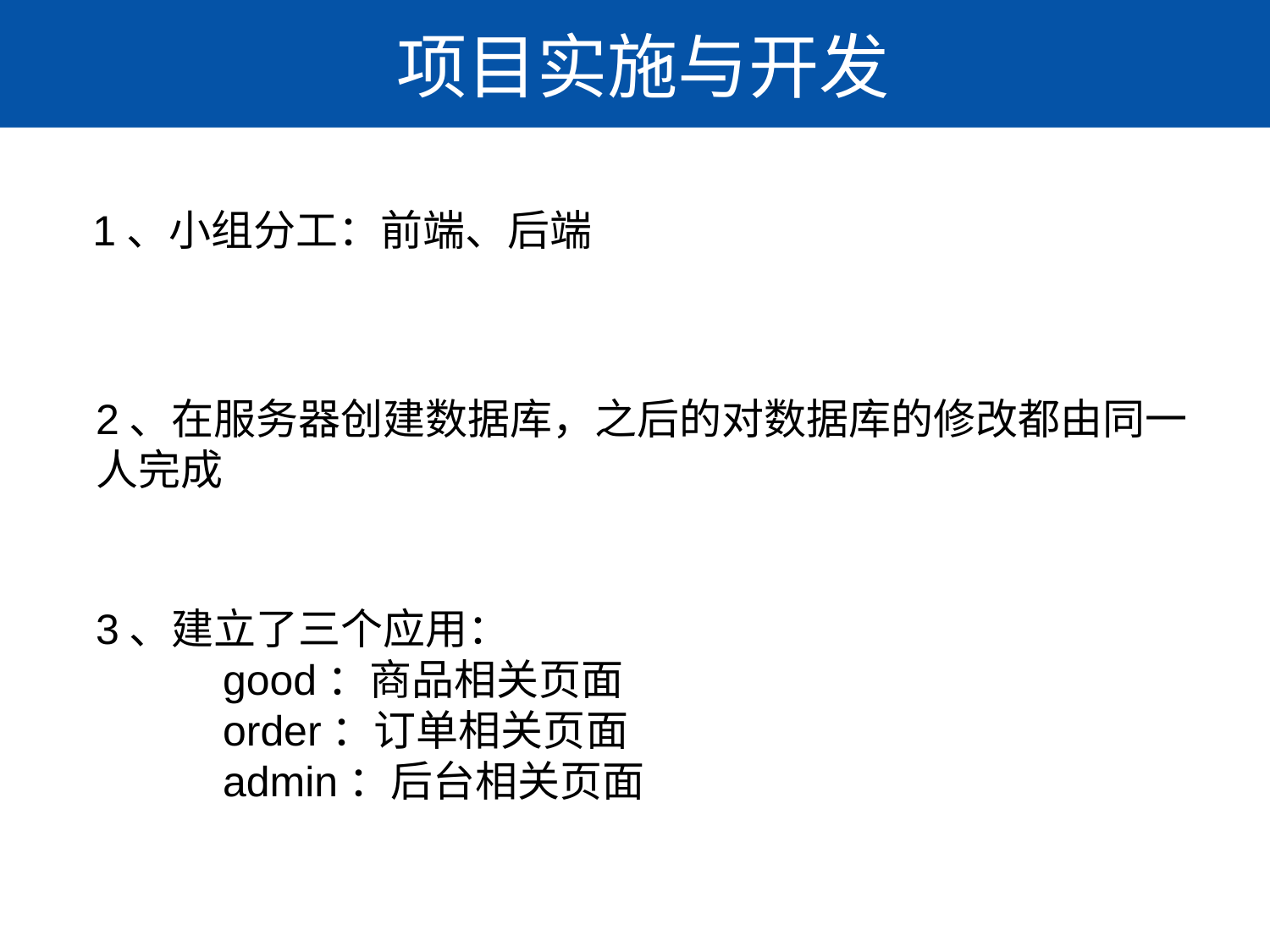

项目实施与开发
1、小组分工：前端、后端

2、在服务器创建数据库，之后的对数据库的修改都由同一人完成
3、建立了三个应用：
	good：商品相关页面
	order：订单相关页面
	admin：后台相关页面